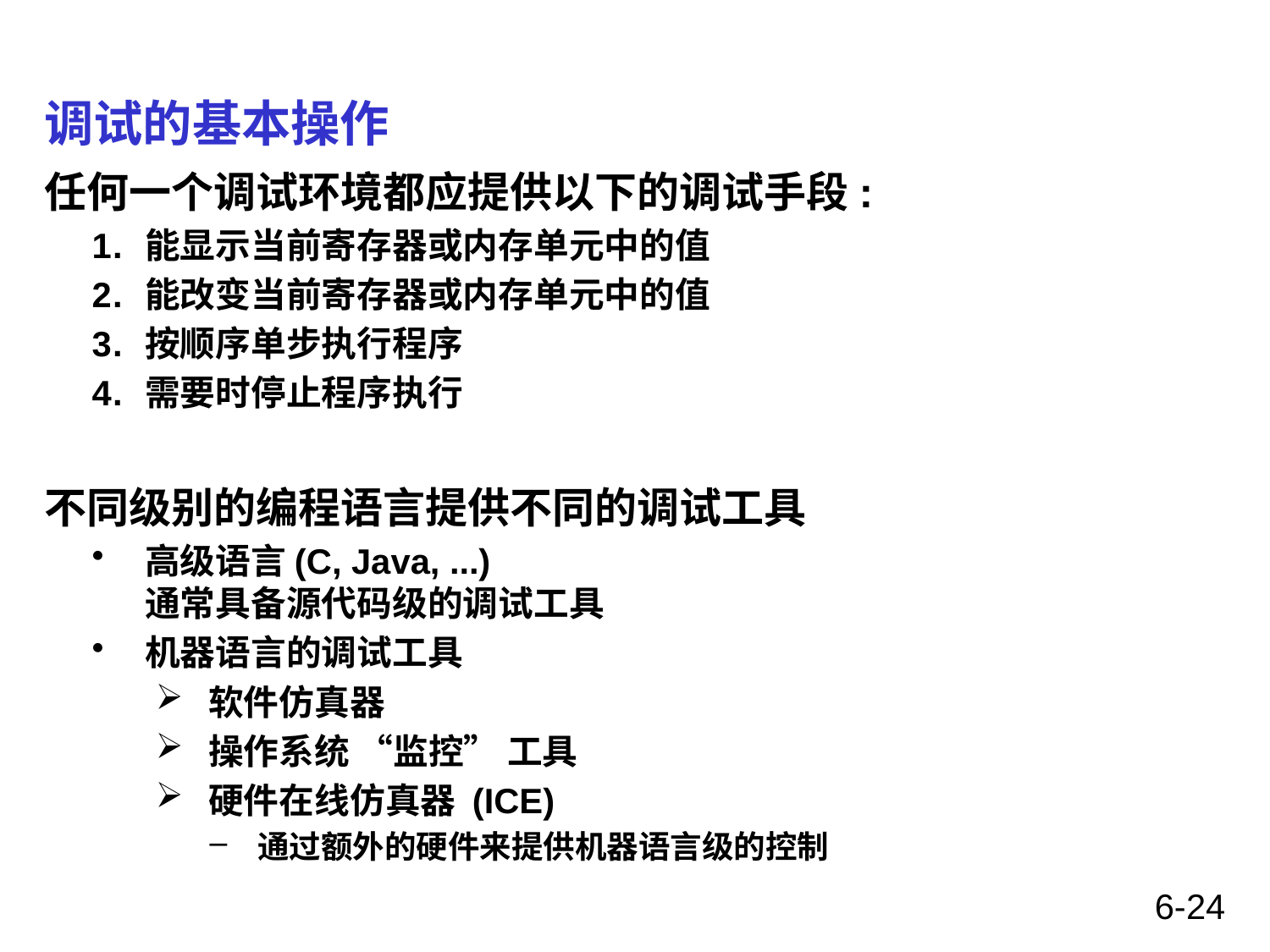

# 调试的基本操作
任何一个调试环境都应提供以下的调试手段:
能显示当前寄存器或内存单元中的值
能改变当前寄存器或内存单元中的值
按顺序单步执行程序
需要时停止程序执行

不同级别的编程语言提供不同的调试工具
高级语言(C, Java, ...)
通常具备源代码级的调试工具
机器语言的调试工具
软件仿真器
操作系统 “监控” 工具
硬件在线仿真器 (ICE)
通过额外的硬件来提供机器语言级的控制
6-24